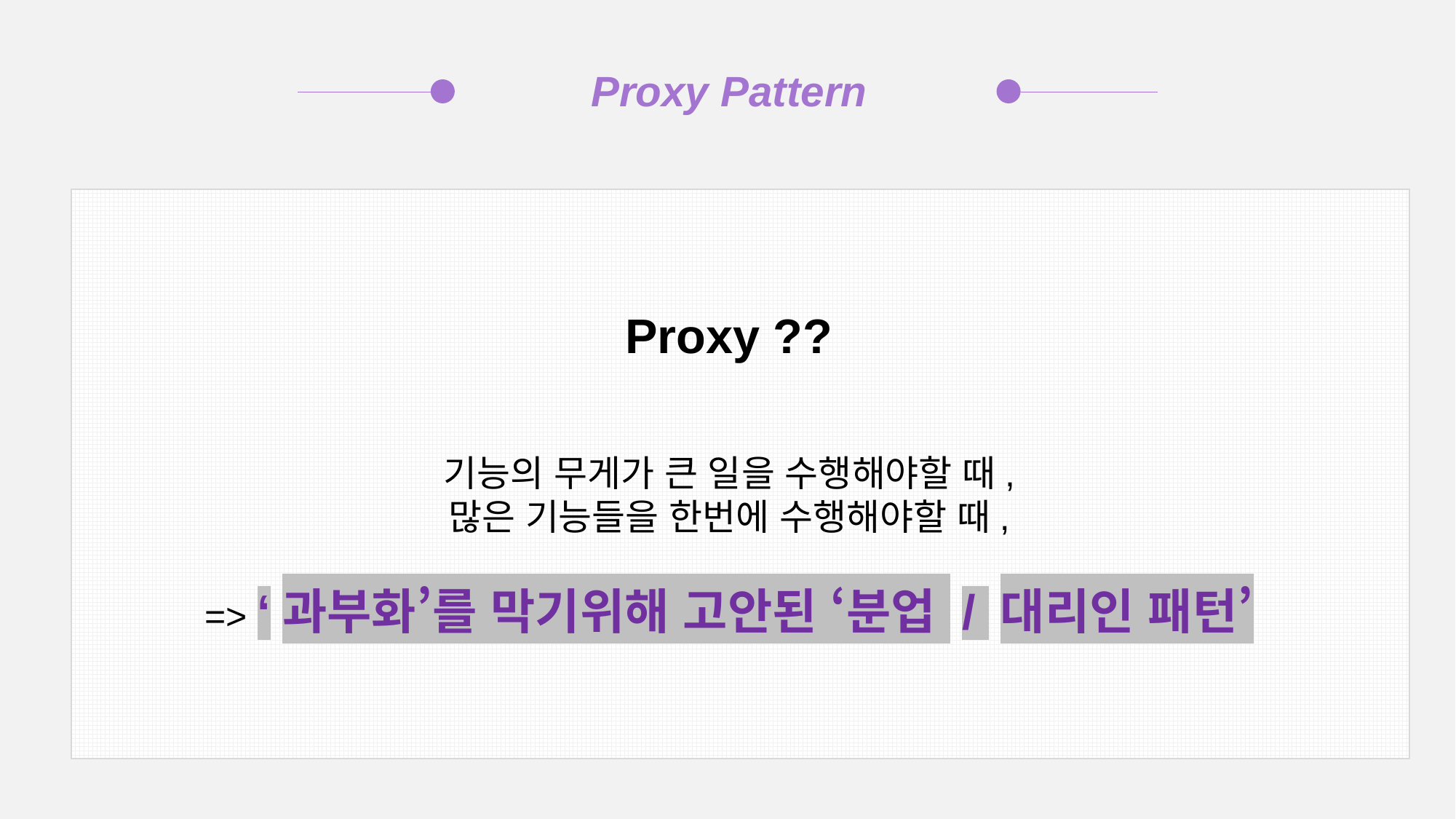

Proxy Pattern

Proxy ??

기능의 무게가 큰 일을 수행해야할 때,
많은 기능들을 한번에 수행해야할 때,

=> ‘과부화’를 막기위해 고안된 ‘분업 / 대리인 패턴’